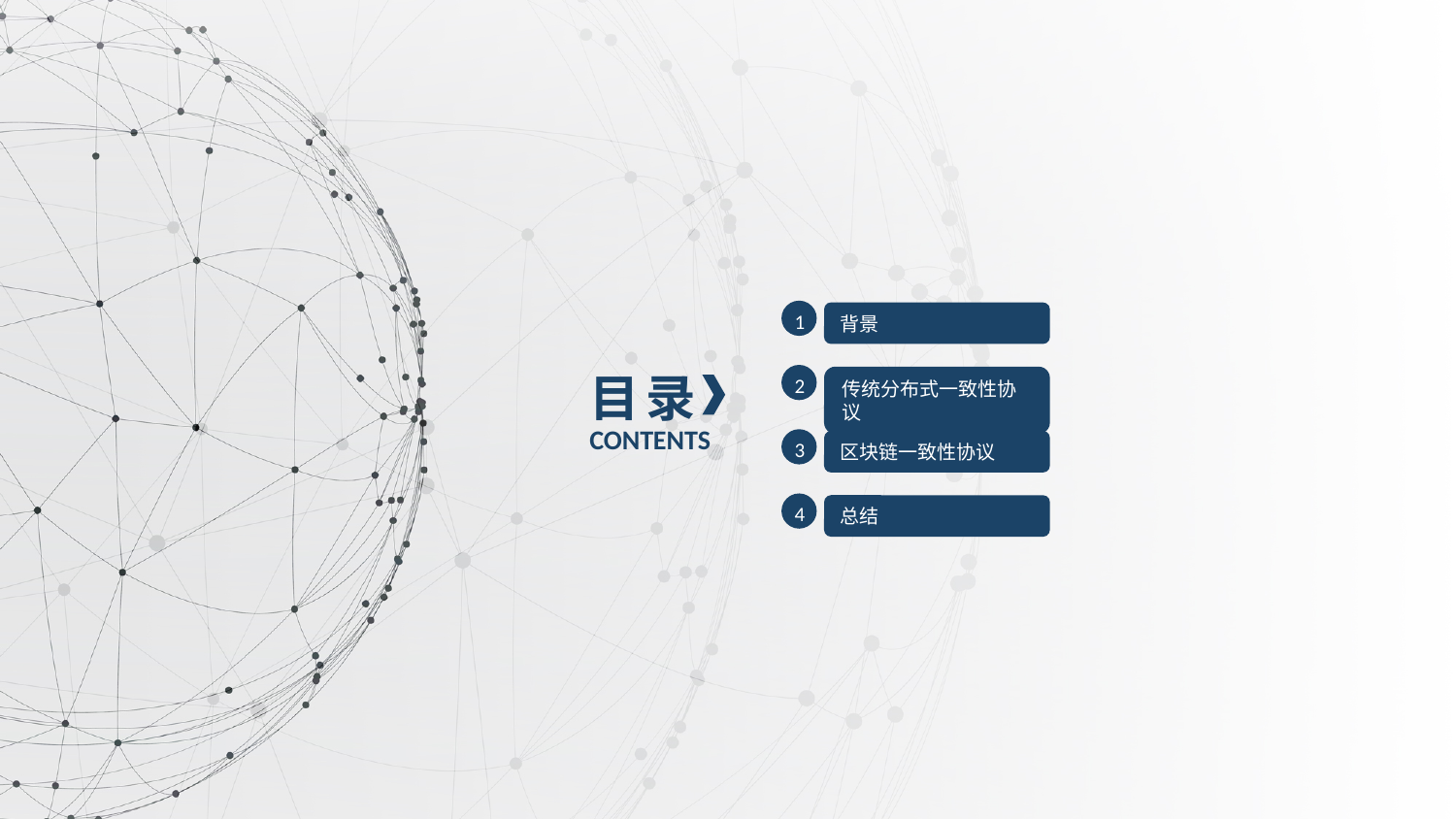

1
背景
目 录

2
传统分布式一致性协议

CONTENTS

3
区块链一致性协议

4
总结